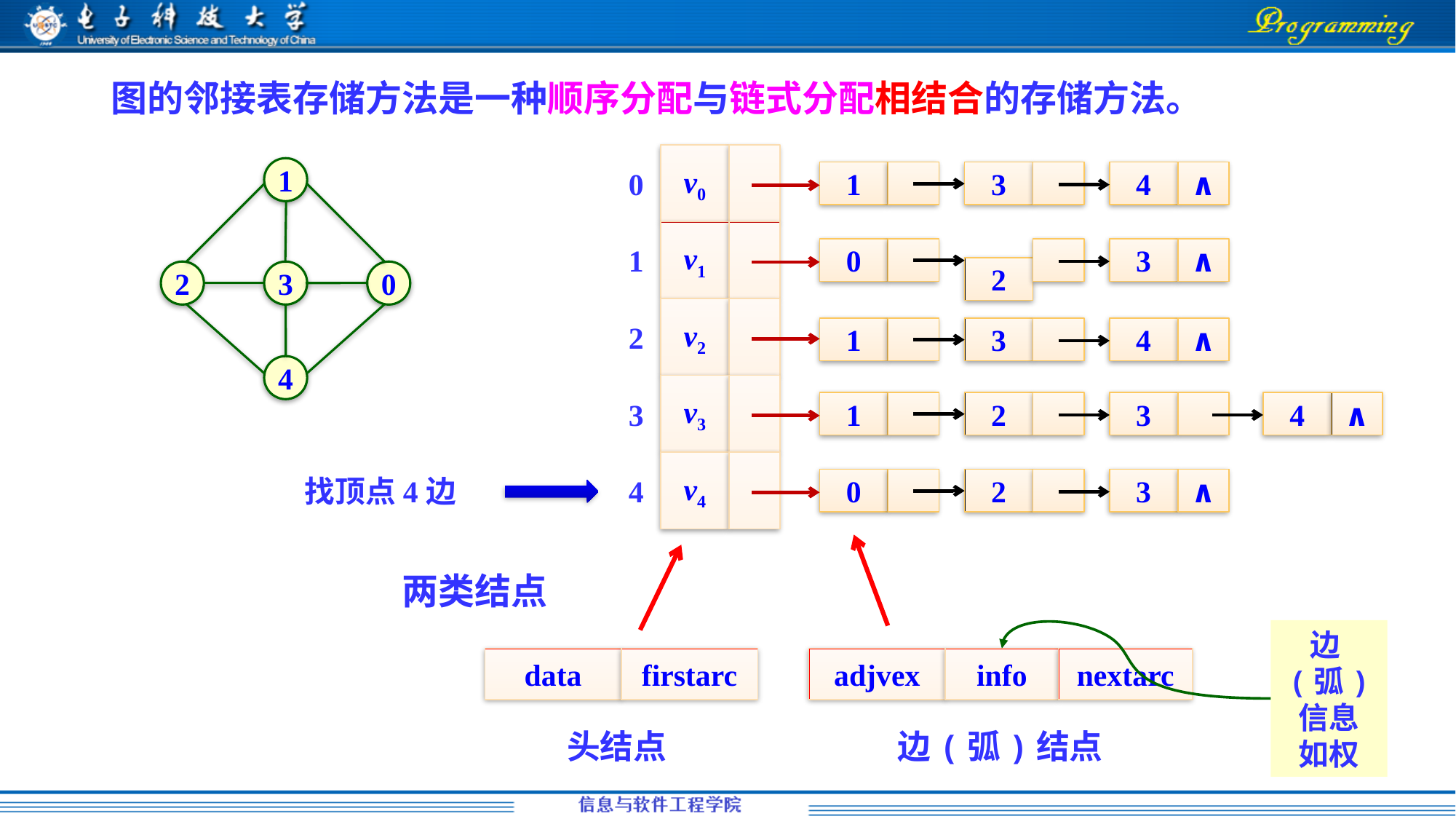

图的邻接表存储方法是一种顺序分配与链式分配相结合的存储方法。
v0

0
v1

1
v2

2
v3

3
v4

4
1

2
3
0

4
1

3

4
∧
0

3
∧
2
1

3

4
∧
1

2

3

4
∧
找顶点4边

0

2

3
∧
两类结点
边(弧)
信息
如权
data
firstarc
头结点
adjvex
info
nextarc
边(弧)结点